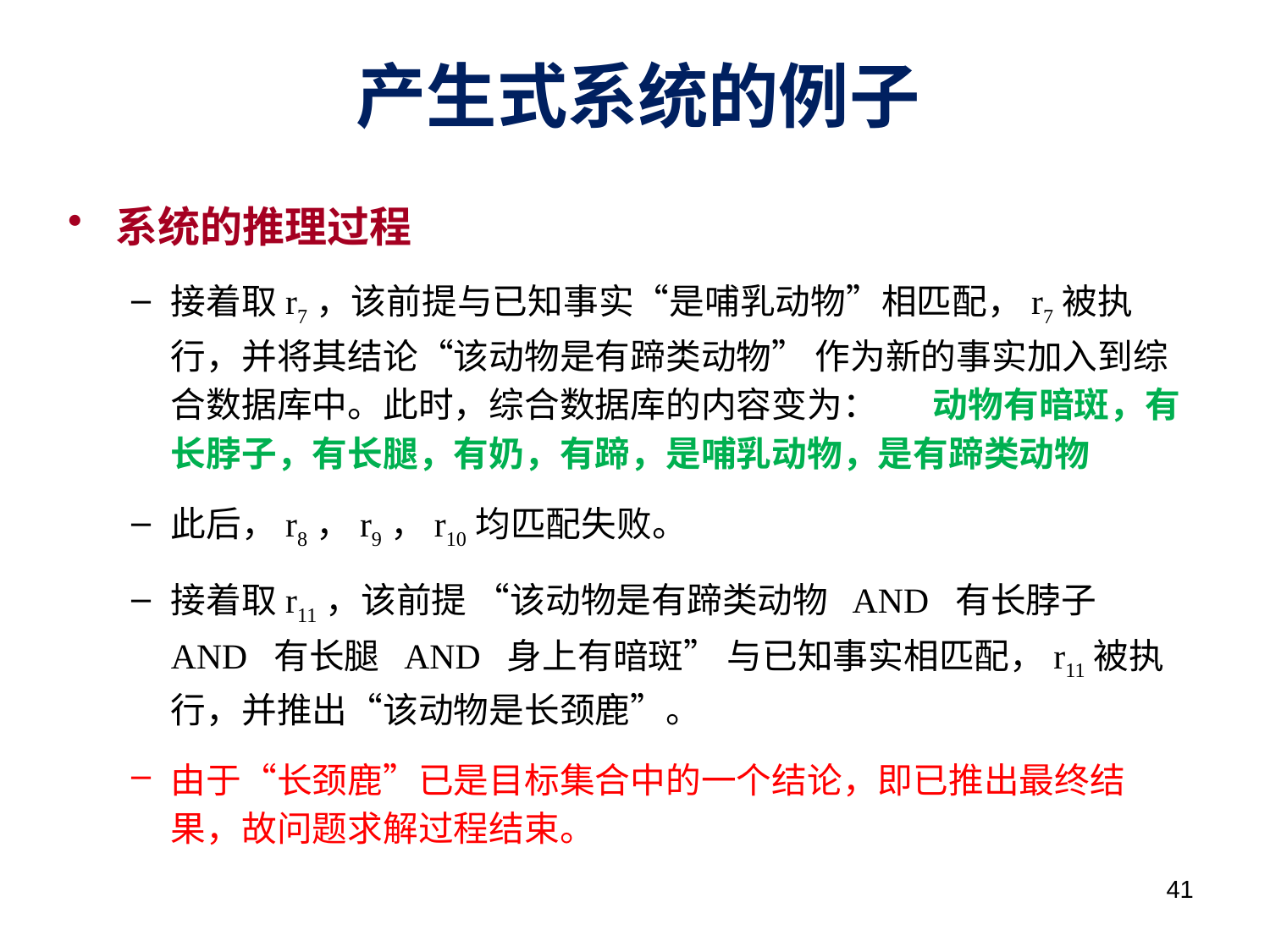

# 产生式系统的例子
系统的推理过程
接着取r7，该前提与已知事实“是哺乳动物”相匹配，r7被执行，并将其结论“该动物是有蹄类动物” 作为新的事实加入到综合数据库中。此时，综合数据库的内容变为：	动物有暗斑，有长脖子，有长腿，有奶，有蹄，是哺乳动物，是有蹄类动物
此后，r8，r9，r10均匹配失败。
接着取r11，该前提 “该动物是有蹄类动物  AND  有长脖子  AND  有长腿  AND  身上有暗斑” 与已知事实相匹配，r11被执行，并推出“该动物是长颈鹿”。
由于“长颈鹿”已是目标集合中的一个结论，即已推出最终结果，故问题求解过程结束。
41